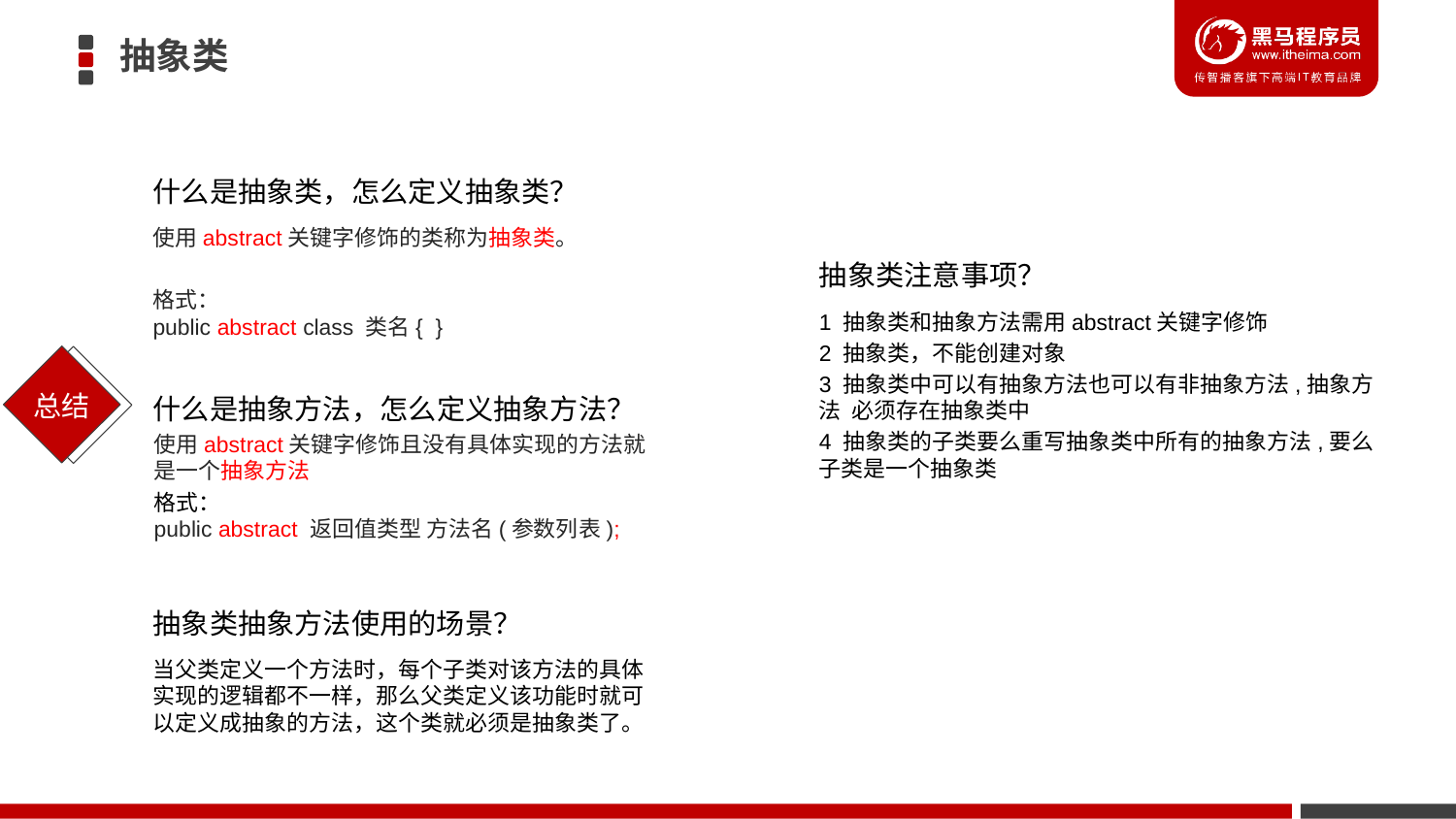

# 抽象类
什么是抽象类，怎么定义抽象类？
使用abstract关键字修饰的类称为抽象类。

格式：
public abstract class 类名{  }
抽象类注意事项？
1 抽象类和抽象方法需用abstract关键字修饰
2 抽象类，不能创建对象
3 抽象类中可以有抽象方法也可以有非抽象方法,抽象方法  必须存在抽象类中
4 抽象类的子类要么重写抽象类中所有的抽象方法,要么子类是一个抽象类
什么是抽象方法，怎么定义抽象方法？
使用abstract关键字修饰且没有具体实现的方法就是一个抽象方法
格式：
public abstract 返回值类型 方法名(参数列表);

抽象类抽象方法使用的场景？
当父类定义一个方法时，每个子类对该方法的具体实现的逻辑都不一样，那么父类定义该功能时就可以定义成抽象的方法，这个类就必须是抽象类了。